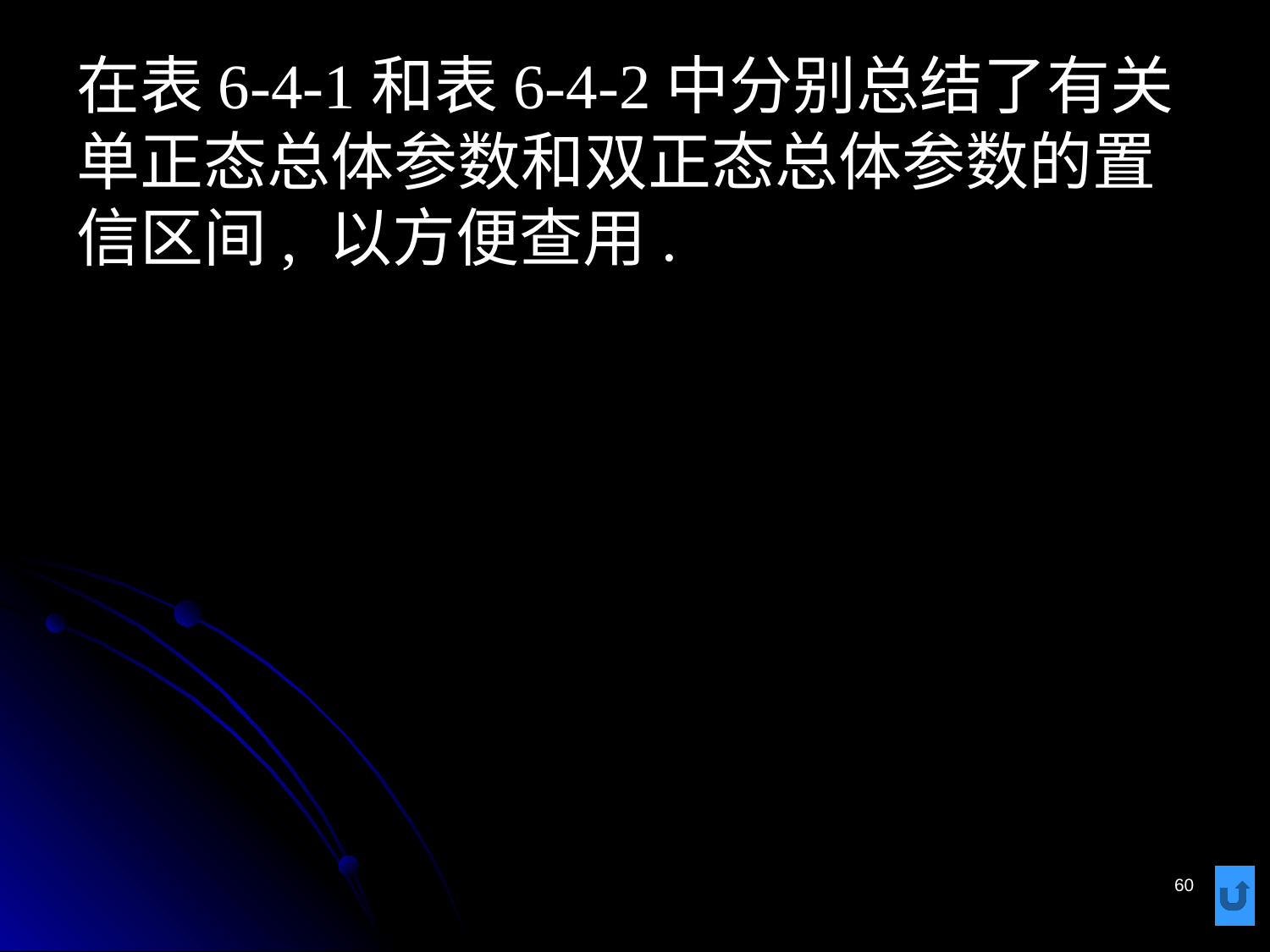

# 在表6-4-1和表6-4-2中分别总结了有关单正态总体参数和双正态总体参数的置信区间, 以方便查用.
60